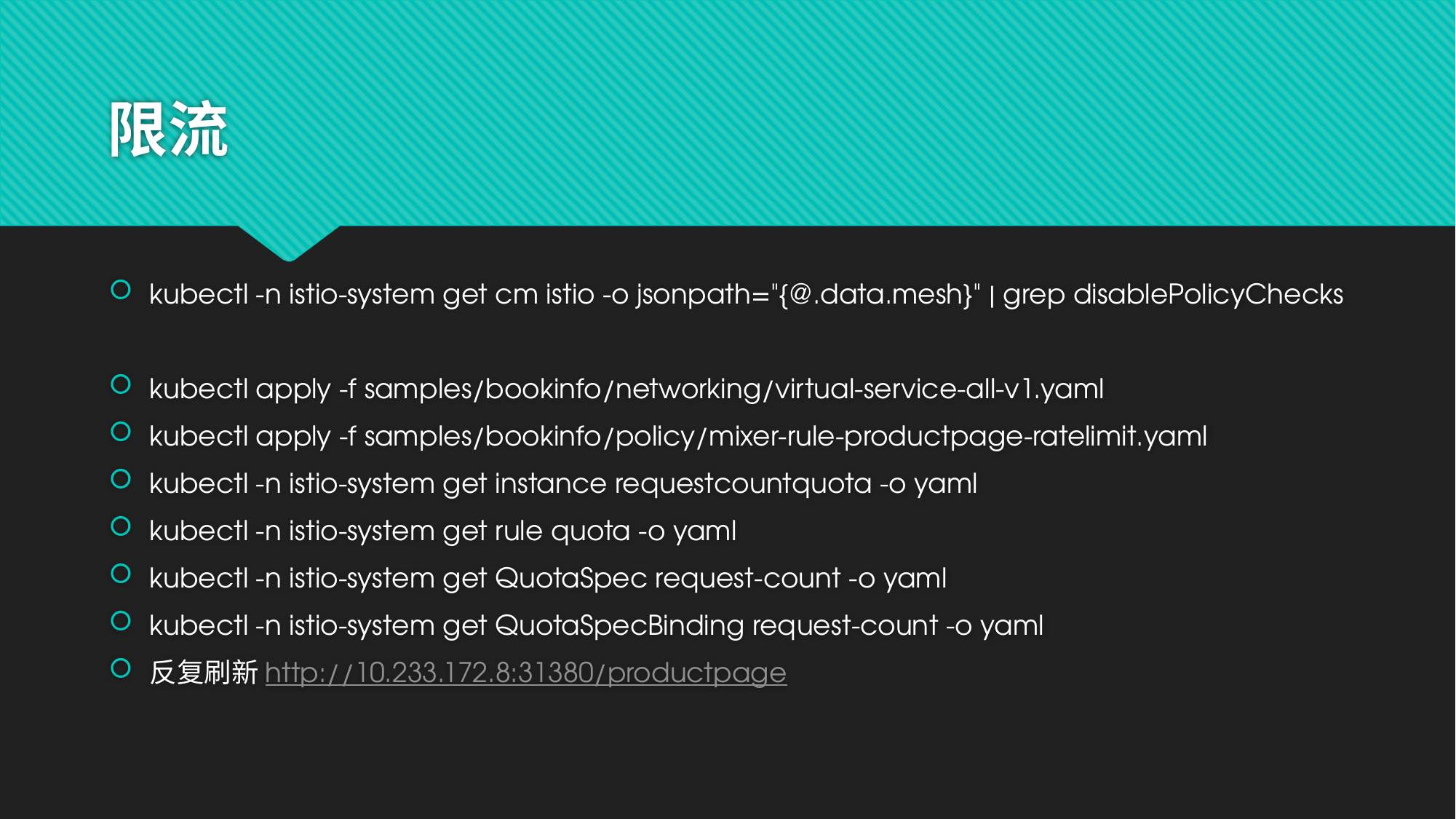

# 限流
kubectl -n istio-system get cm istio -o jsonpath="{@.data.mesh}" | grep disablePolicyChecks

kubectl apply -f samples/bookinfo/networking/virtual-service-all-v1.yaml
kubectl apply -f samples/bookinfo/policy/mixer-rule-productpage-ratelimit.yaml
kubectl -n istio-system get instance requestcountquota -o yaml
kubectl -n istio-system get rule quota -o yaml
kubectl -n istio-system get QuotaSpec request-count -o yaml
kubectl -n istio-system get QuotaSpecBinding request-count -o yaml
反复刷新http://10.233.172.8:31380/productpage